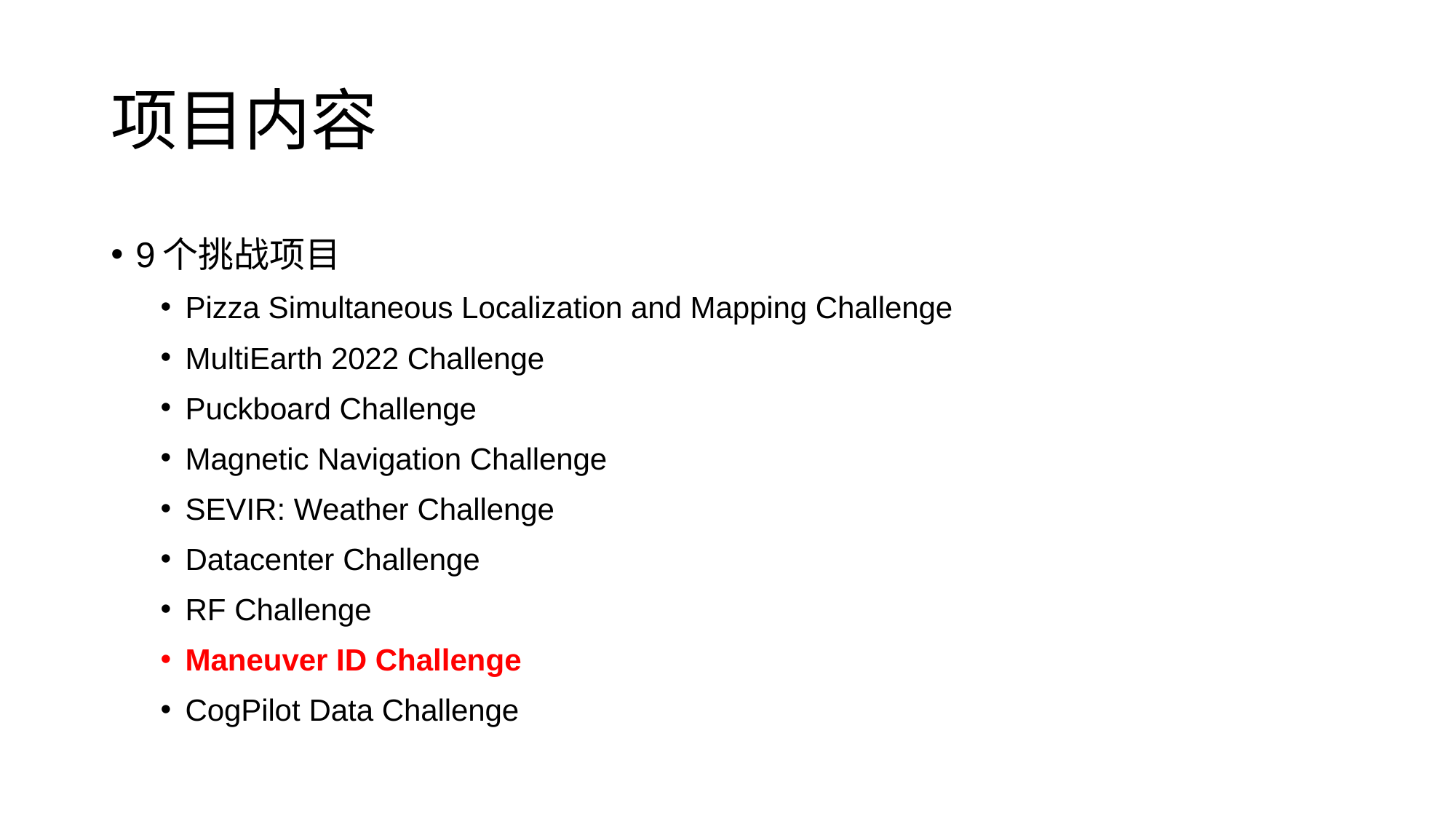

# 项目内容
9个挑战项目
Pizza Simultaneous Localization and Mapping Challenge
MultiEarth 2022 Challenge
Puckboard Challenge
Magnetic Navigation Challenge
SEVIR: Weather Challenge
Datacenter Challenge
RF Challenge
Maneuver ID Challenge
CogPilot Data Challenge